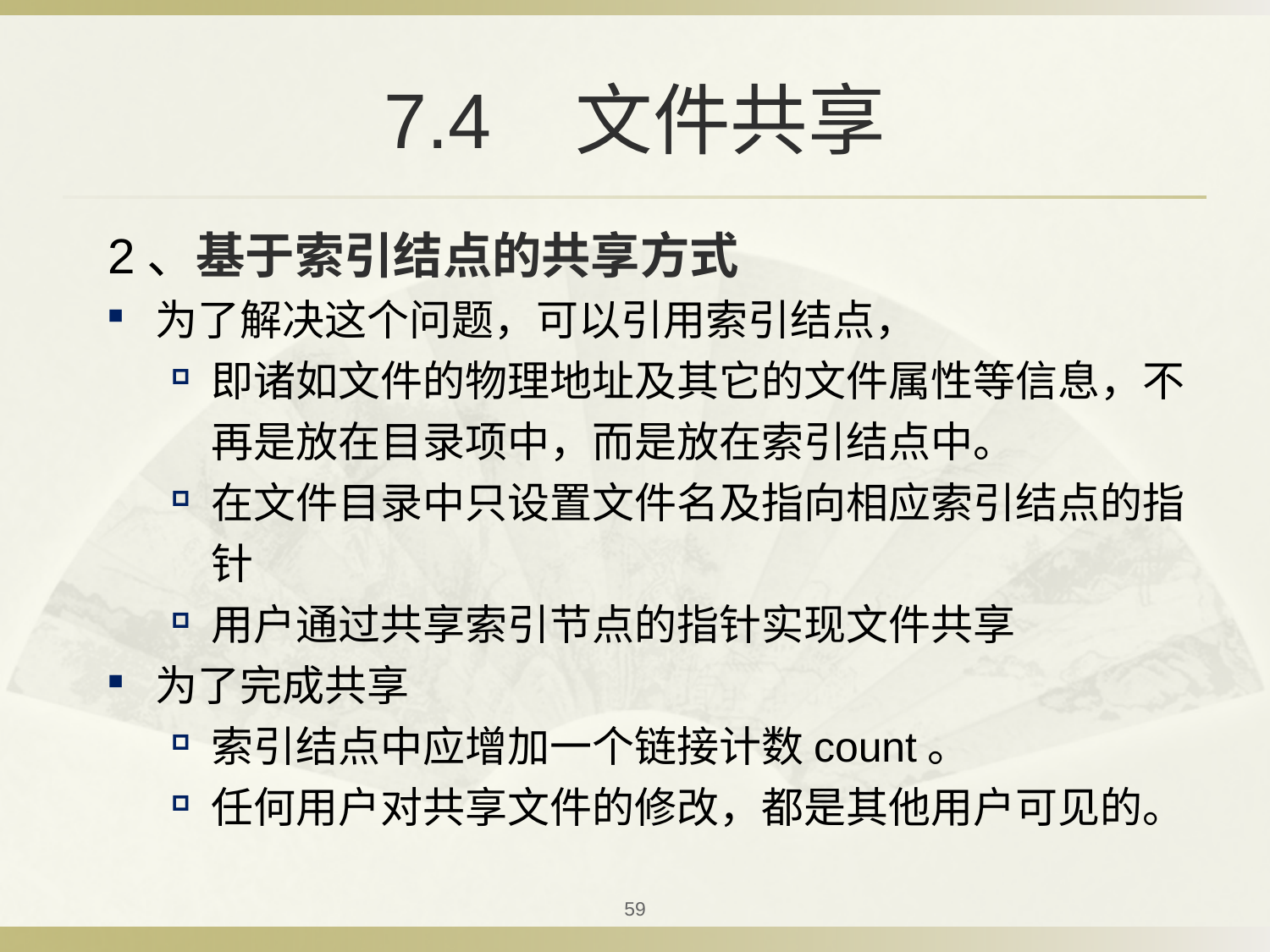

# 7.4   文件共享
2、基于索引结点的共享方式
为了解决这个问题，可以引用索引结点，
即诸如文件的物理地址及其它的文件属性等信息，不再是放在目录项中，而是放在索引结点中。
在文件目录中只设置文件名及指向相应索引结点的指针
用户通过共享索引节点的指针实现文件共享
为了完成共享
索引结点中应增加一个链接计数count。
任何用户对共享文件的修改，都是其他用户可见的。

59